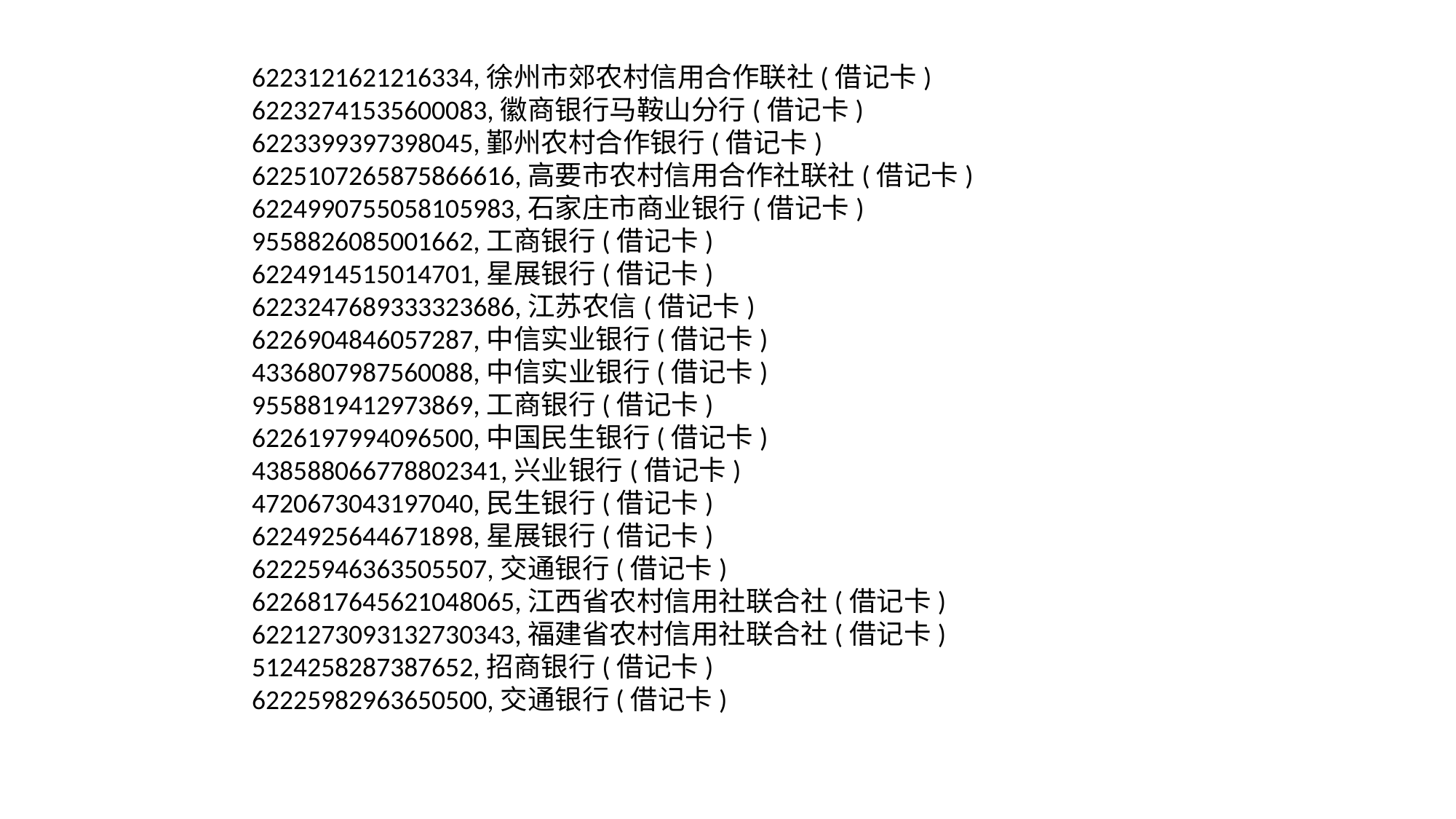

6223121621216334,徐州市郊农村信用合作联社(借记卡)
62232741535600083,徽商银行马鞍山分行(借记卡)
6223399397398045,鄞州农村合作银行(借记卡)
6225107265875866616,高要市农村信用合作社联社(借记卡)
6224990755058105983,石家庄市商业银行(借记卡)
9558826085001662,工商银行(借记卡)
6224914515014701,星展银行(借记卡)
6223247689333323686,江苏农信(借记卡)
6226904846057287,中信实业银行(借记卡)
4336807987560088,中信实业银行(借记卡)
9558819412973869,工商银行(借记卡)
6226197994096500,中国民生银行(借记卡)
438588066778802341,兴业银行(借记卡)
4720673043197040,民生银行(借记卡)
6224925644671898,星展银行(借记卡)
62225946363505507,交通银行(借记卡)
6226817645621048065,江西省农村信用社联合社(借记卡)
6221273093132730343,福建省农村信用社联合社(借记卡)
5124258287387652,招商银行(借记卡)
62225982963650500,交通银行(借记卡)